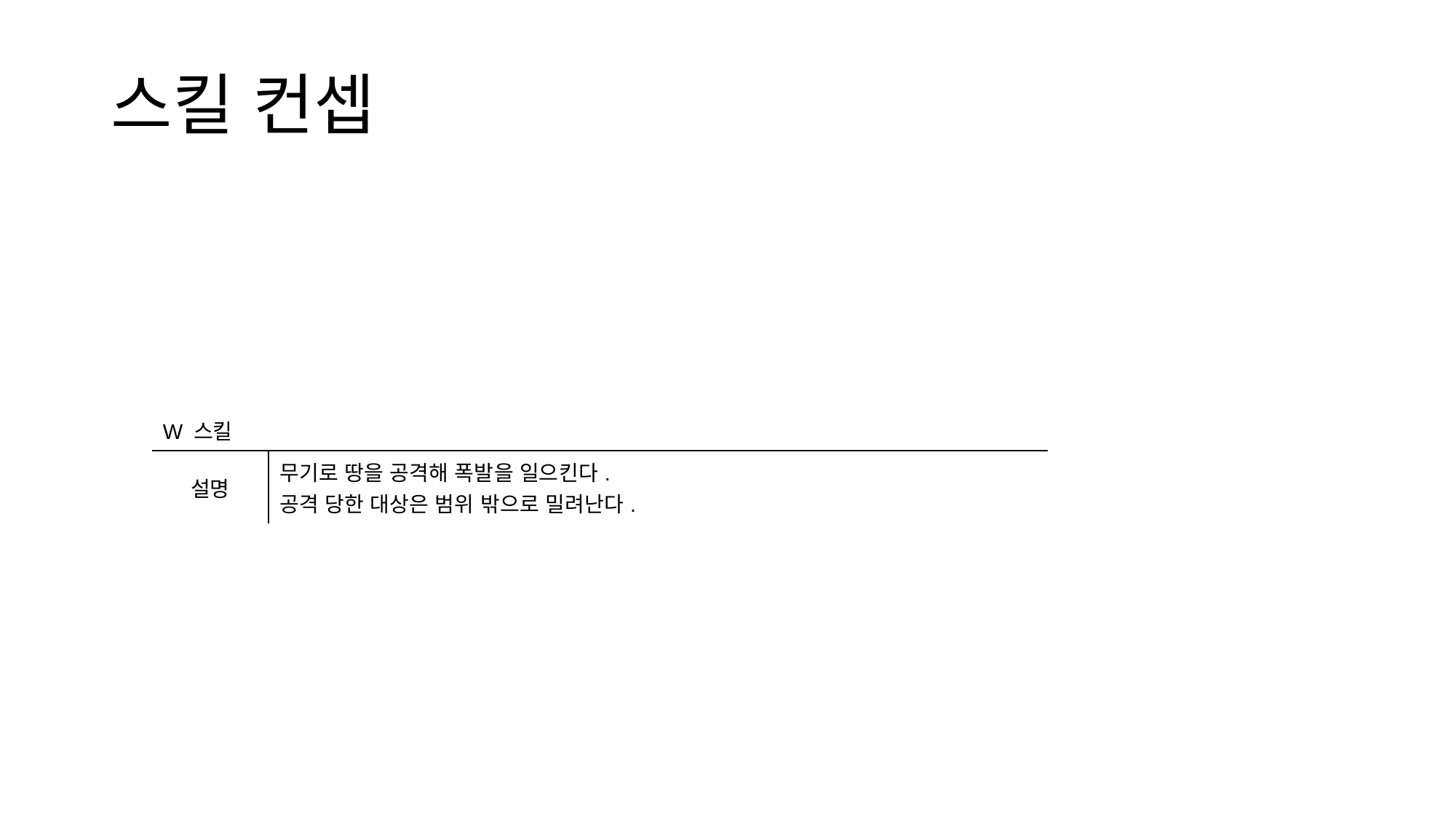

스킬 컨셉
| W 스킬 |  |
| --- | --- |
| 설명 | 무기로 땅을 공격해 폭발을 일으킨다. 공격 당한 대상은 범위 밖으로 밀려난다. |